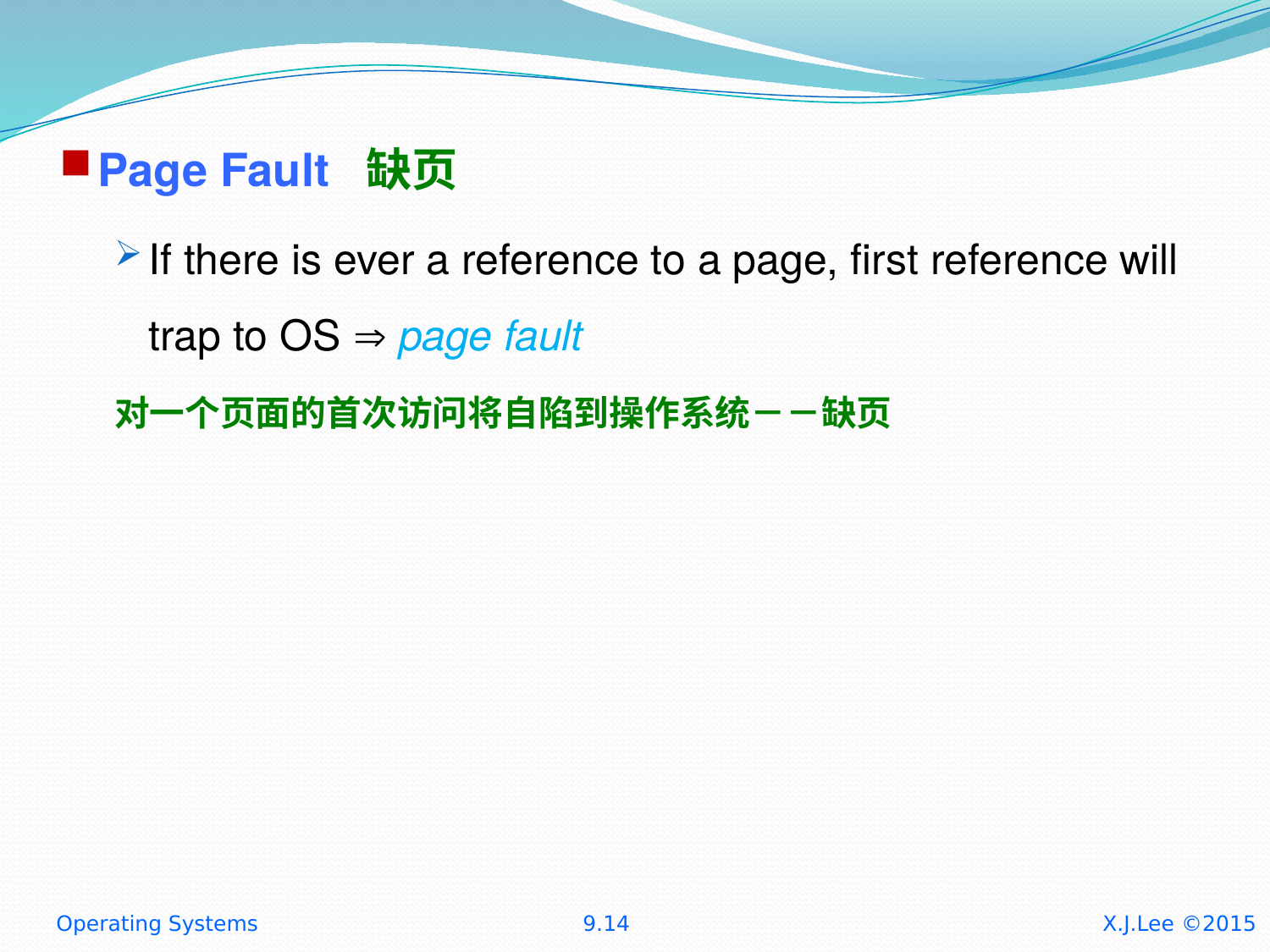

Page Fault  缺页
If there is ever a reference to a page, first reference will trap to OS ⇒ page fault
对一个页面的首次访问将自陷到操作系统－－缺页
Operating Systems
9.14
X.J.Lee ©2015